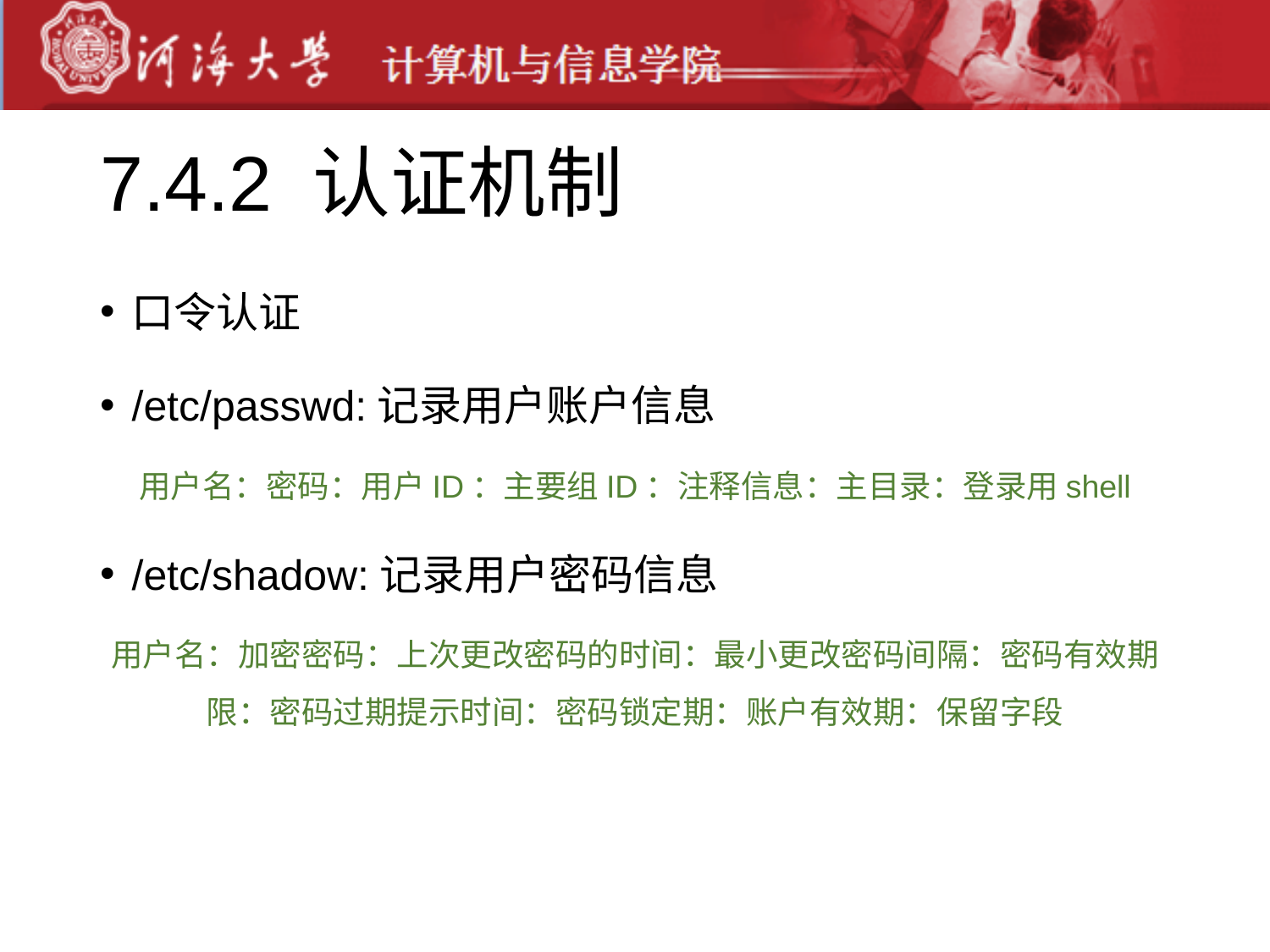

# 7.4.2 认证机制
口令认证
/etc/passwd:记录用户账户信息
用户名：密码：用户ID：主要组ID：注释信息：主目录：登录用shell
/etc/shadow:记录用户密码信息
用户名：加密密码：上次更改密码的时间：最小更改密码间隔：密码有效期限：密码过期提示时间：密码锁定期：账户有效期：保留字段